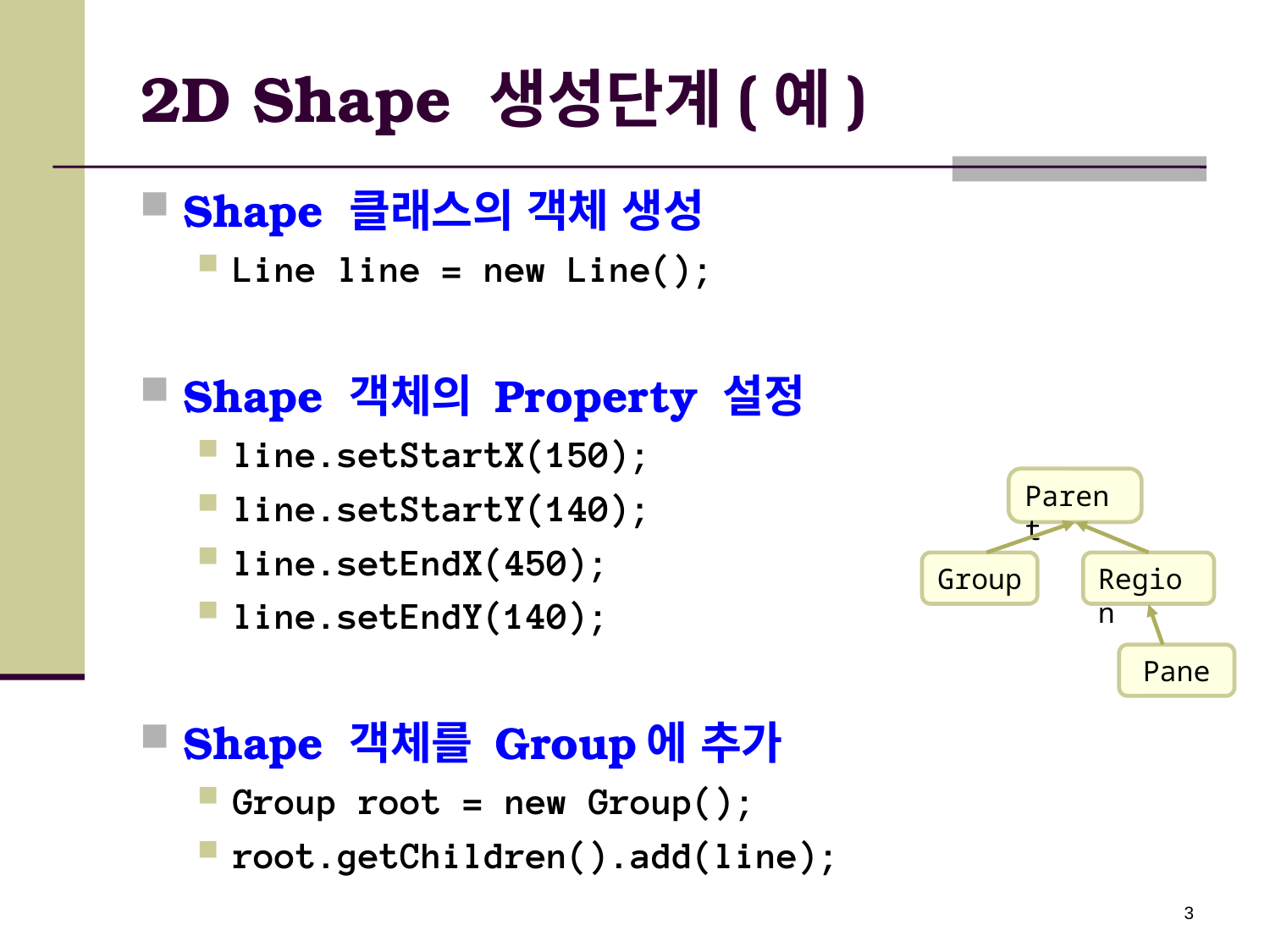

# 2D Shape 생성단계(예)
Shape 클래스의 객체 생성
Line line = new Line();

Shape 객체의 Property 설정
line.setStartX(150);
line.setStartY(140);
line.setEndX(450);
line.setEndY(140);

Shape 객체를 Group에 추가
Group root = new Group();
root.getChildren().add(line);
Parent
Group
Region
Pane
3